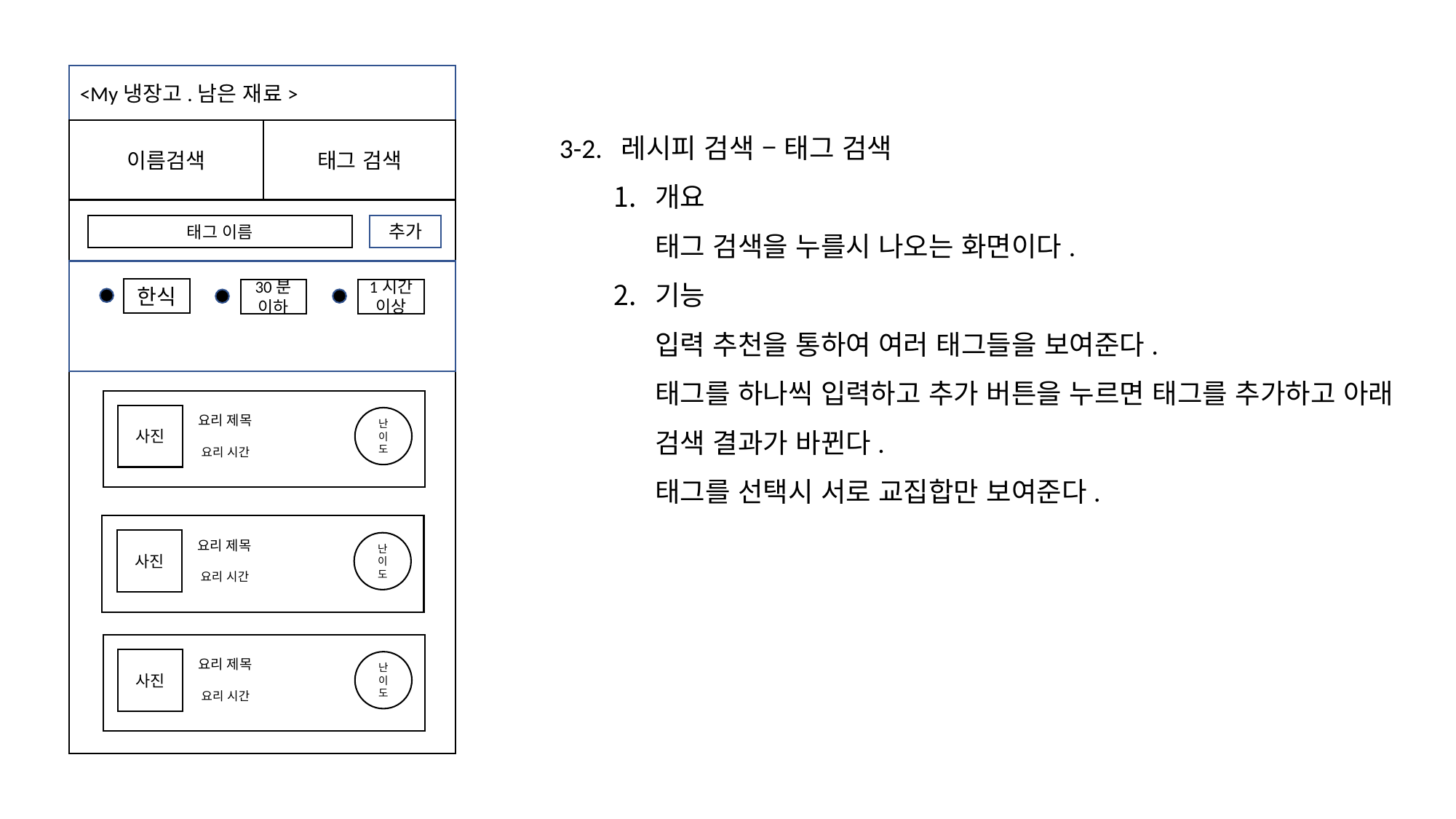

<My냉장고.남은 재료>
3-2.  레시피 검색 – 태그 검색
개요
태그 검색을 누를시 나오는 화면이다.
기능
입력 추천을 통하여 여러 태그들을 보여준다.
태그를 하나씩 입력하고 추가 버튼을 누르면 태그를 추가하고 아래 검색 결과가 바뀐다.
태그를 선택시 서로 교집합만 보여준다.
태그 검색
이름검색
태그 이름
추가

한식
1시간 이상
30분 이하

사진
요리 제목
난이도
요리 시간

사진
요리 제목
난이도
요리 시간

사진
요리 제목
난이도
요리 시간